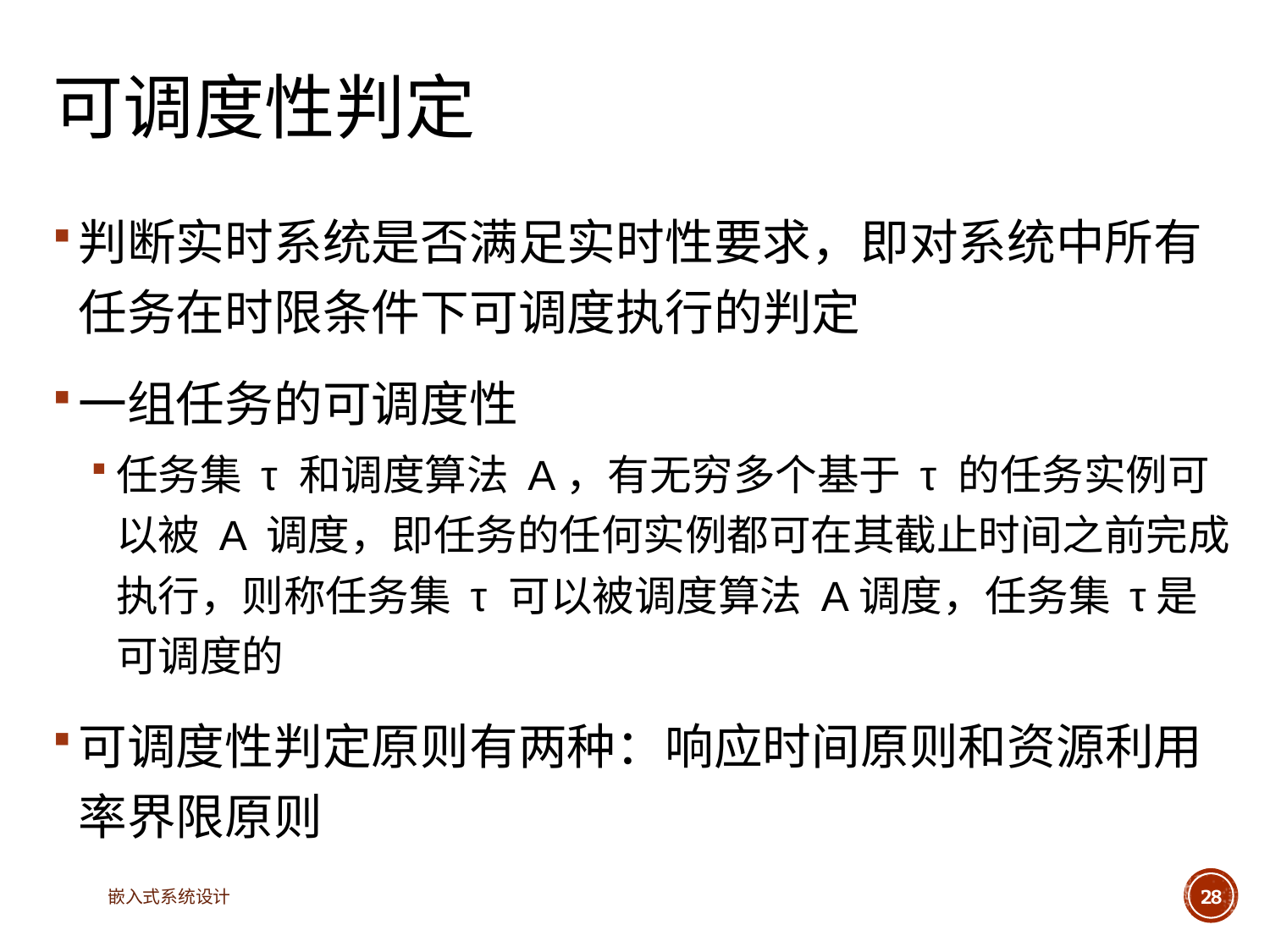

# 可调度性判定
判断实时系统是否满足实时性要求，即对系统中所有任务在时限条件下可调度执行的判定
一组任务的可调度性
任务集 τ 和调度算法 A，有无穷多个基于 τ 的任务实例可以被 A 调度，即任务的任何实例都可在其截止时间之前完成执行，则称任务集 τ 可以被调度算法 A调度，任务集 τ是可调度的
可调度性判定原则有两种：响应时间原则和资源利用率界限原则
嵌入式系统设计
28